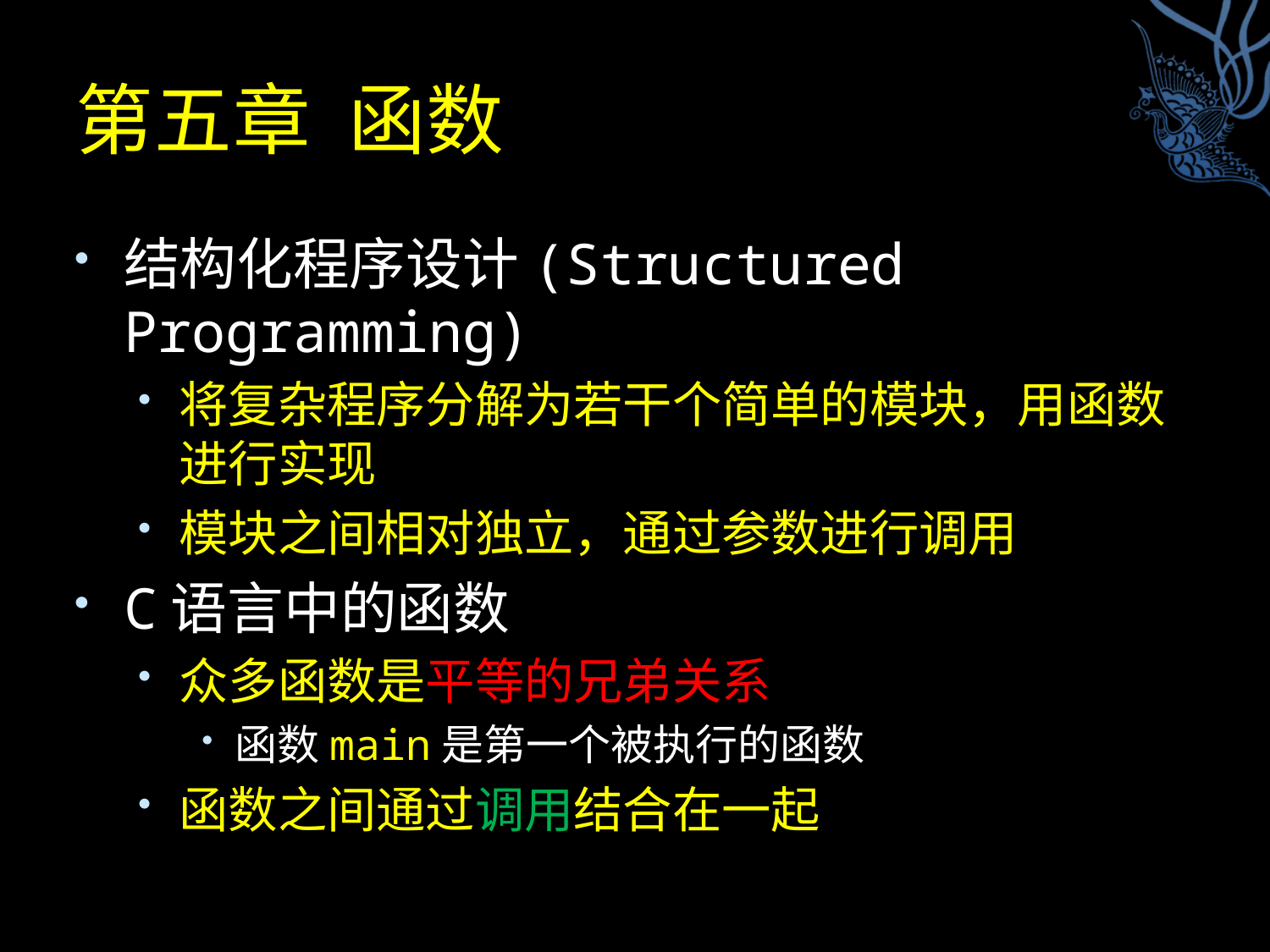

# 第五章  函数
结构化程序设计(Structured Programming)
将复杂程序分解为若干个简单的模块，用函数进行实现
模块之间相对独立，通过参数进行调用
C语言中的函数
众多函数是平等的兄弟关系
函数main是第一个被执行的函数
函数之间通过调用结合在一起